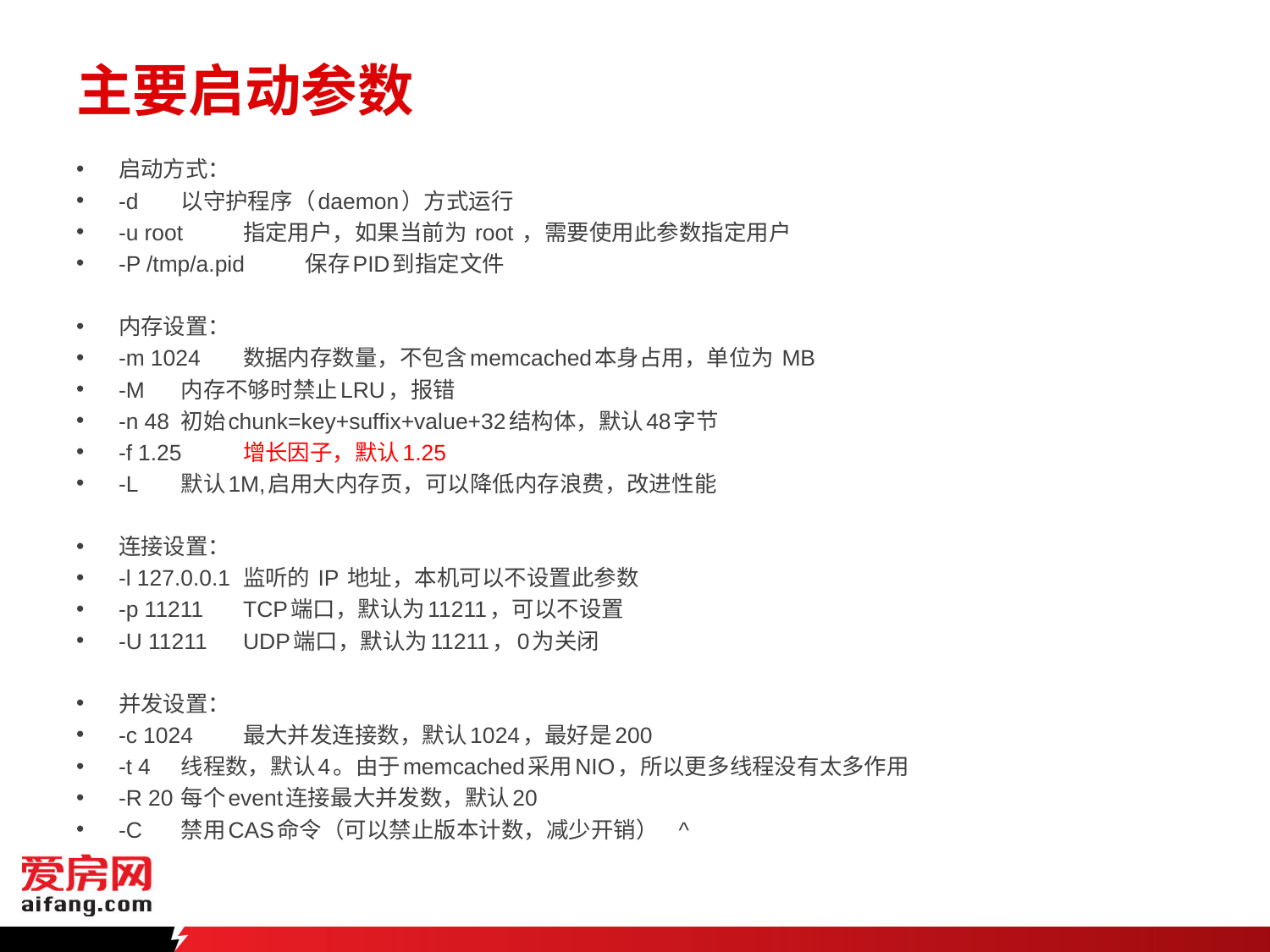

# 主要启动参数
启动方式：
-d 		以守护程序（daemon）方式运行
-u root 	指定用户，如果当前为 root ，需要使用此参数指定用户
-P /tmp/a.pid	保存PID到指定文件

内存设置：
-m 1024 	数据内存数量，不包含memcached本身占用，单位为 MB
-M 		内存不够时禁止LRU，报错
-n 48		初始chunk=key+suffix+value+32结构体，默认48字节
-f 1.25 	增长因子，默认1.25
-L		默认1M,启用大内存页，可以降低内存浪费，改进性能

连接设置：
-l 127.0.0.1 	监听的 IP 地址，本机可以不设置此参数
-p 11211 	TCP端口，默认为11211，可以不设置
-U 11211	UDP端口，默认为11211，0为关闭

并发设置：
-c 1024	最大并发连接数，默认1024，最好是200
-t 4		线程数，默认4。由于memcached采用NIO，所以更多线程没有太多作用
-R 20		每个event连接最大并发数，默认20
-C		禁用CAS命令（可以禁止版本计数，减少开销）	^